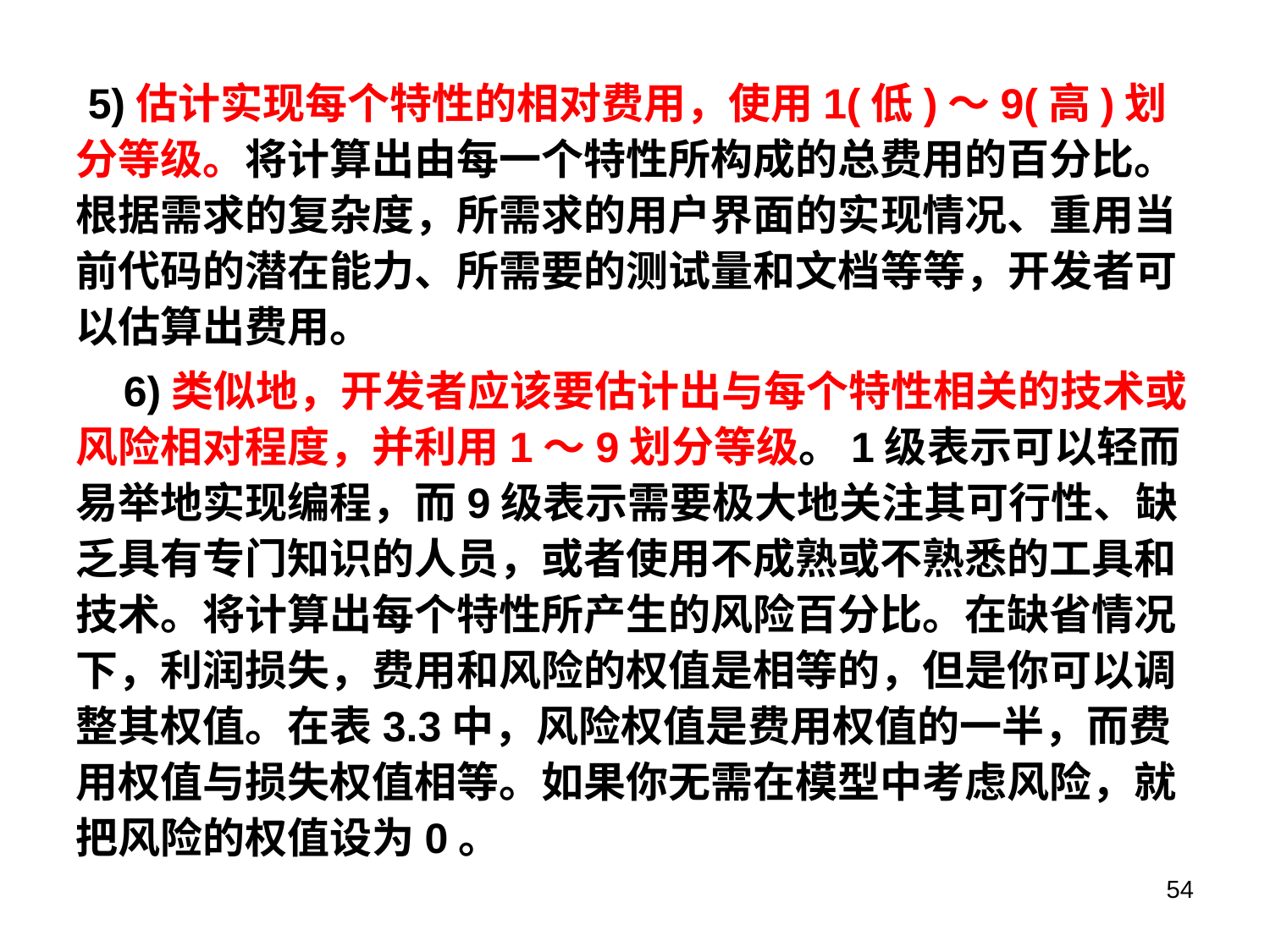

5)估计实现每个特性的相对费用，使用1(低)～9(高)划分等级。将计算出由每一个特性所构成的总费用的百分比。根据需求的复杂度，所需求的用户界面的实现情况、重用当前代码的潜在能力、所需要的测试量和文档等等，开发者可以估算出费用。
    6)类似地，开发者应该要估计出与每个特性相关的技术或风险相对程度，并利用1～9划分等级。1级表示可以轻而易举地实现编程，而9级表示需要极大地关注其可行性、缺乏具有专门知识的人员，或者使用不成熟或不熟悉的工具和技术。将计算出每个特性所产生的风险百分比。在缺省情况下，利润损失，费用和风险的权值是相等的，但是你可以调整其权值。在表3.3中，风险权值是费用权值的一半，而费用权值与损失权值相等。如果你无需在模型中考虑风险，就把风险的权值设为0。
54